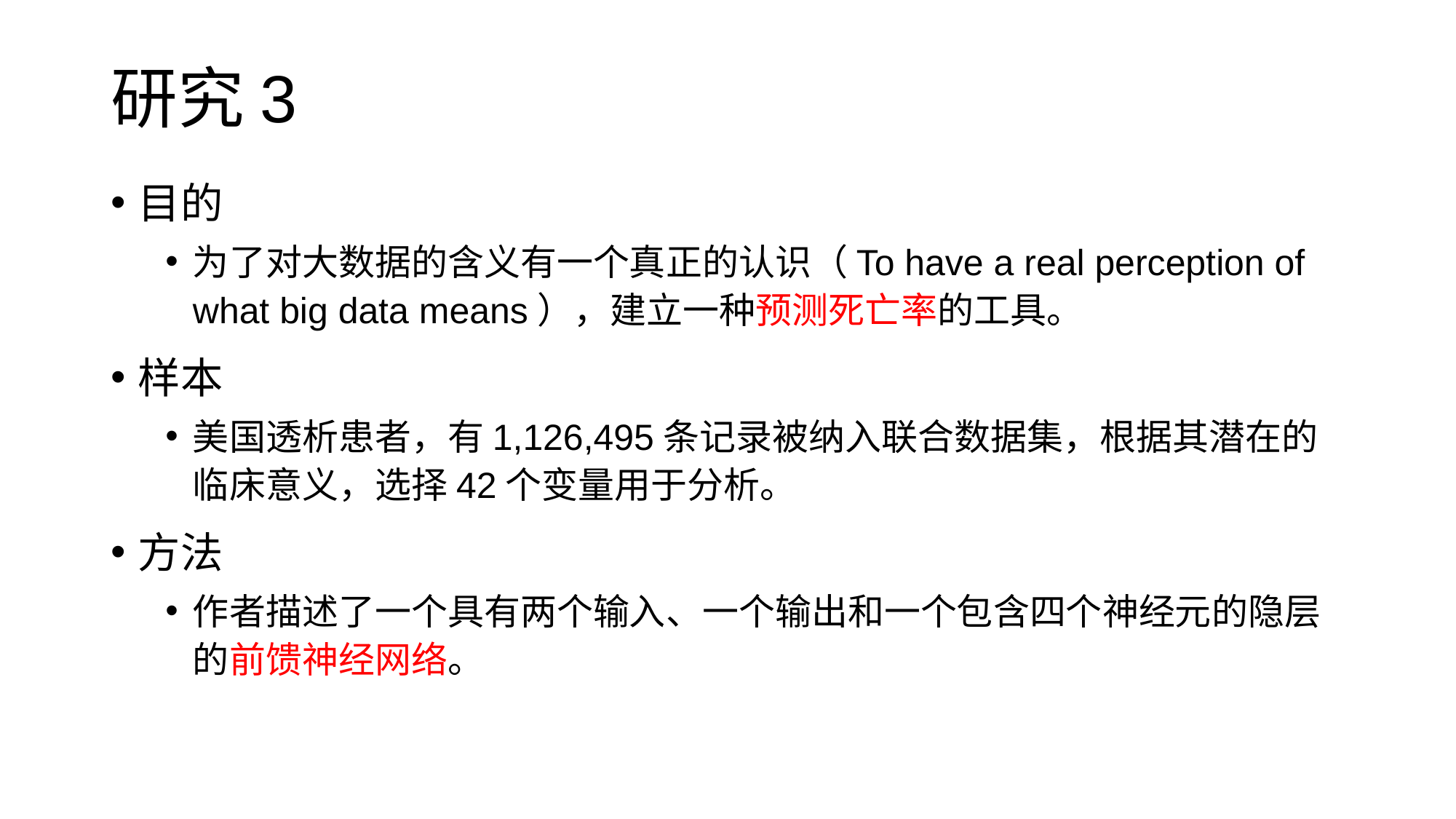

# 研究3
目的
为了对大数据的含义有一个真正的认识（To have a real perception of what big data means），建立一种预测死亡率的工具。
样本
美国透析患者，有1,126,495条记录被纳入联合数据集，根据其潜在的临床意义，选择42个变量用于分析。
方法
作者描述了一个具有两个输入、一个输出和一个包含四个神经元的隐层的前馈神经网络。